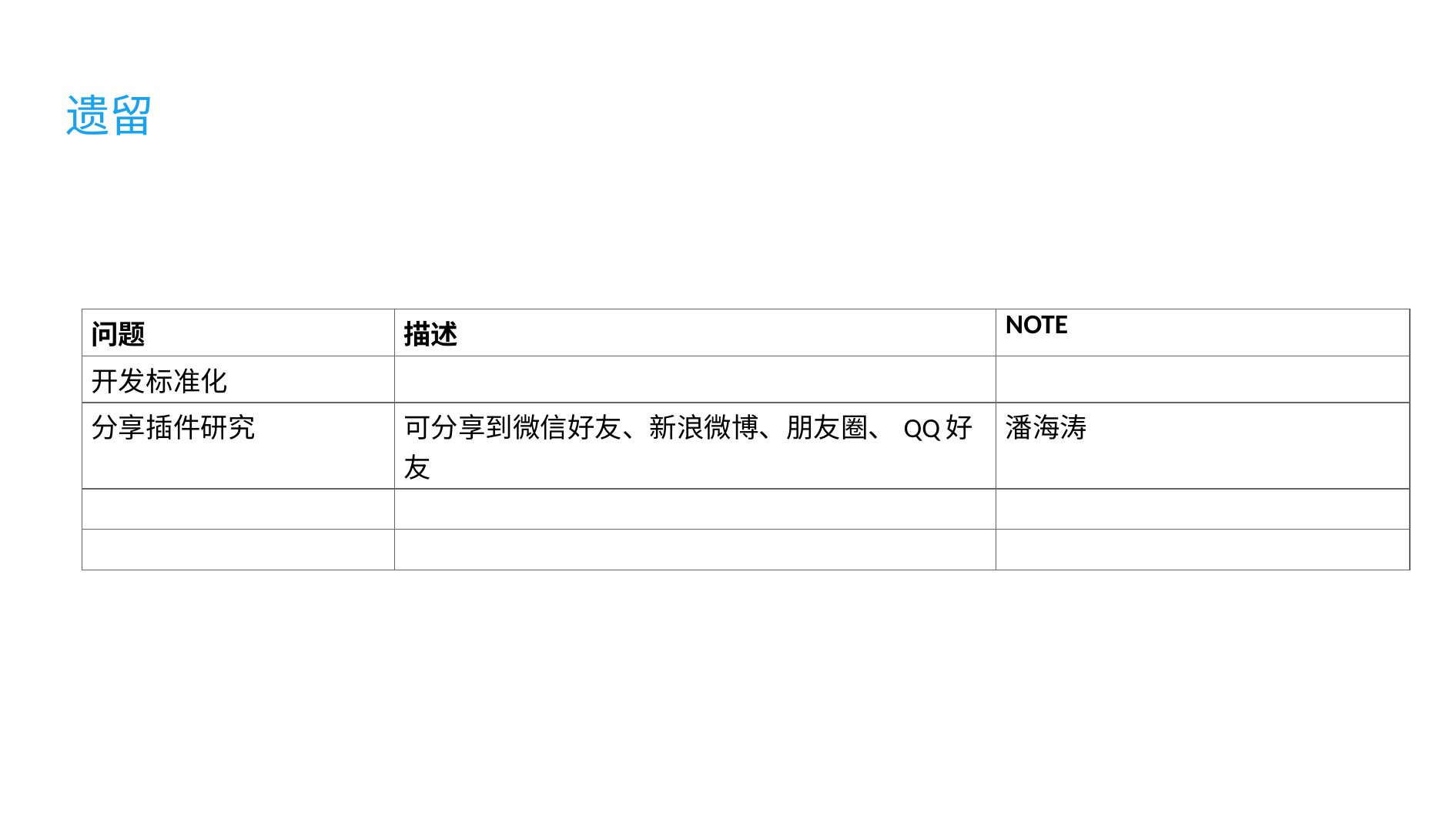

# 遗留
| 问题 | 描述 | NOTE |
| --- | --- | --- |
| 开发标准化 |  |  |
| 分享插件研究 | 可分享到微信好友、新浪微博、朋友圈、QQ好友 | 潘海涛 |
|  |  |  |
|  |  |  |